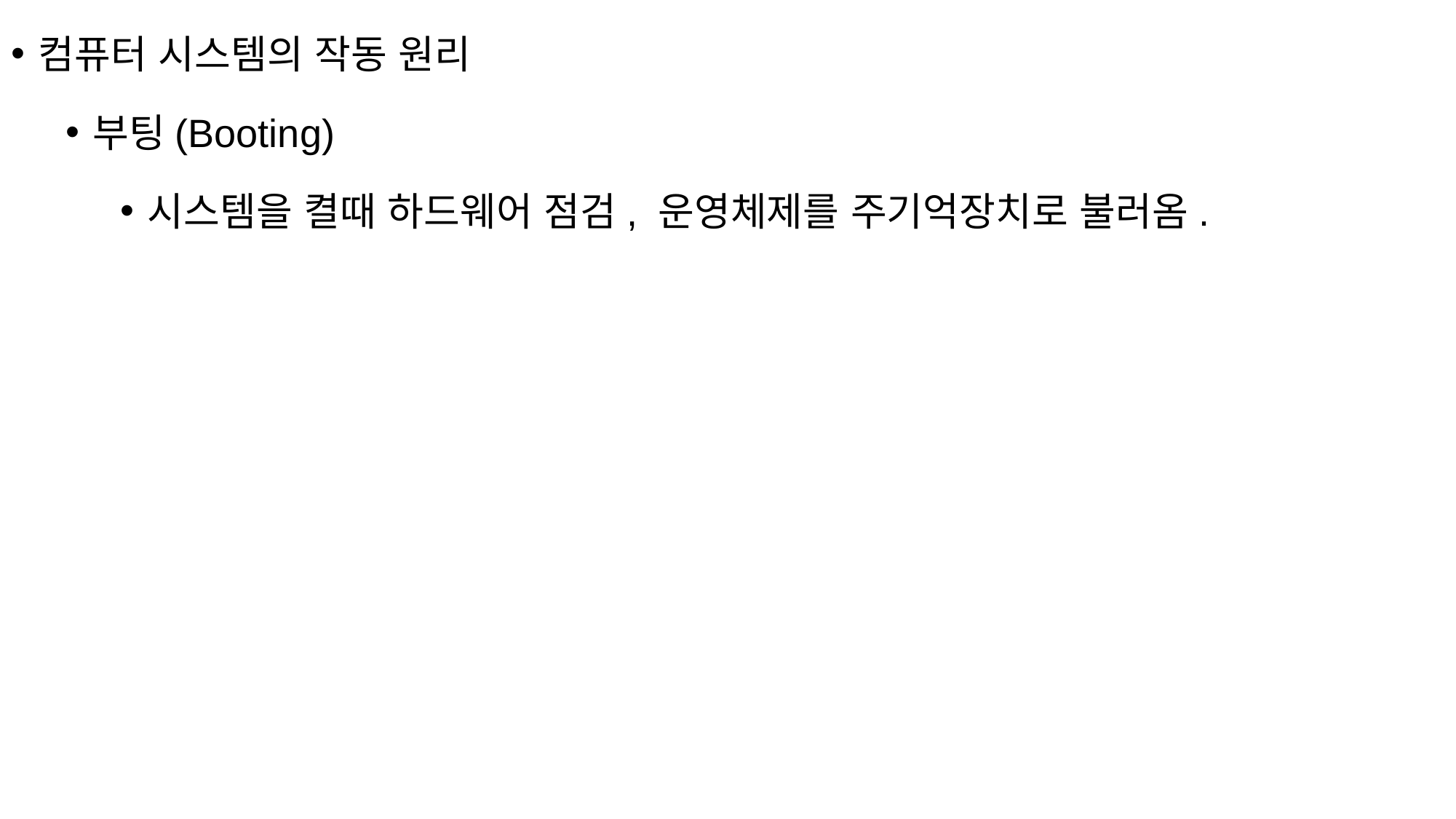

컴퓨터 시스템의 작동 원리
부팅(Booting)
시스템을 켤때 하드웨어 점검, 운영체제를 주기억장치로 불러옴.